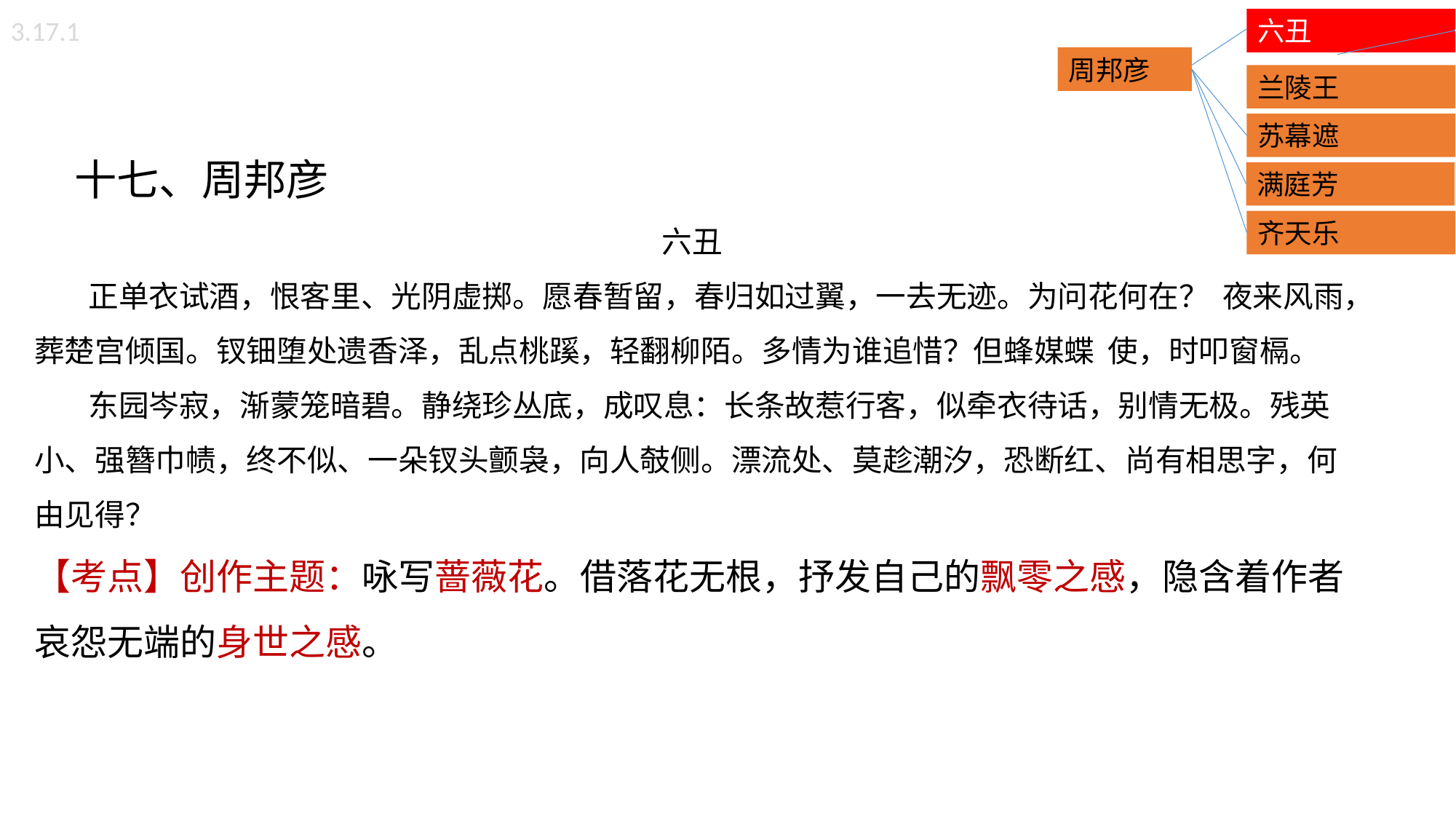

3.17.1
六丑
周邦彦
兰陵王
苏幕遮
    十七、周邦彦
六丑
       正单衣试酒，恨客里、光阴虚掷。愿春暂留，春归如过翼，一去无迹。为问花何在？  夜来风雨，葬楚宫倾国。钗钿堕处遗香泽，乱点桃蹊，轻翻柳陌。多情为谁追惜？但蜂媒蝶  使，时叩窗槅。
       东园岑寂，渐蒙笼暗碧。静绕珍丛底，成叹息：长条故惹行客，似牵衣待话，别情无极。残英小、强簪巾帻，终不似、一朵钗头颤袅，向人攲侧。漂流处、莫趁潮汐，恐断红、尚有相思字，何由见得？
【考点】创作主题：咏写蔷薇花。借落花无根，抒发自己的飘零之感，隐含着作者哀怨无端的身世之感。
满庭芳
齐天乐